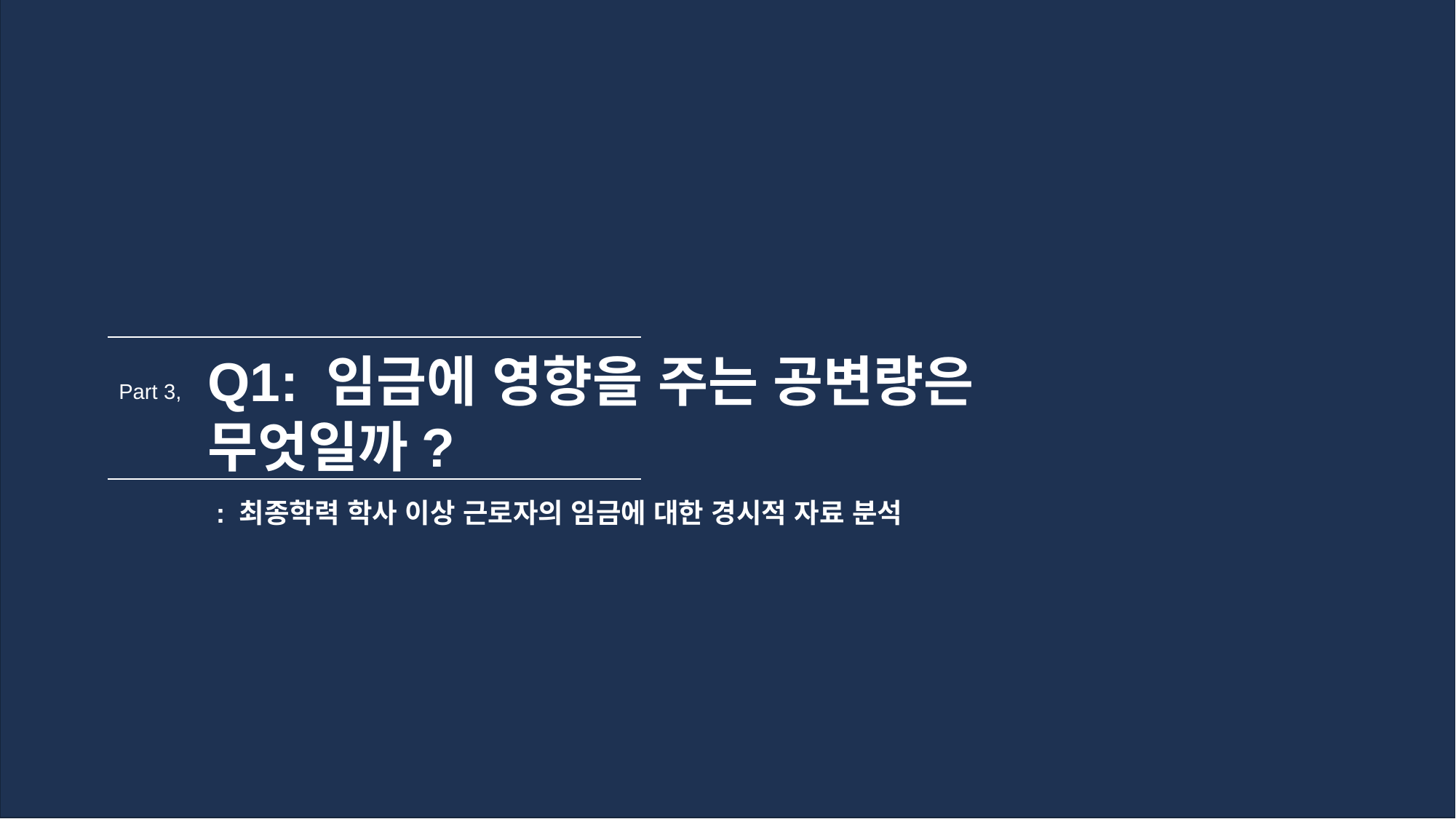

Q1: 임금에 영향을 주는 공변량은 무엇일까?
Part 3,
: 최종학력 학사 이상 근로자의 임금에 대한 경시적 자료 분석